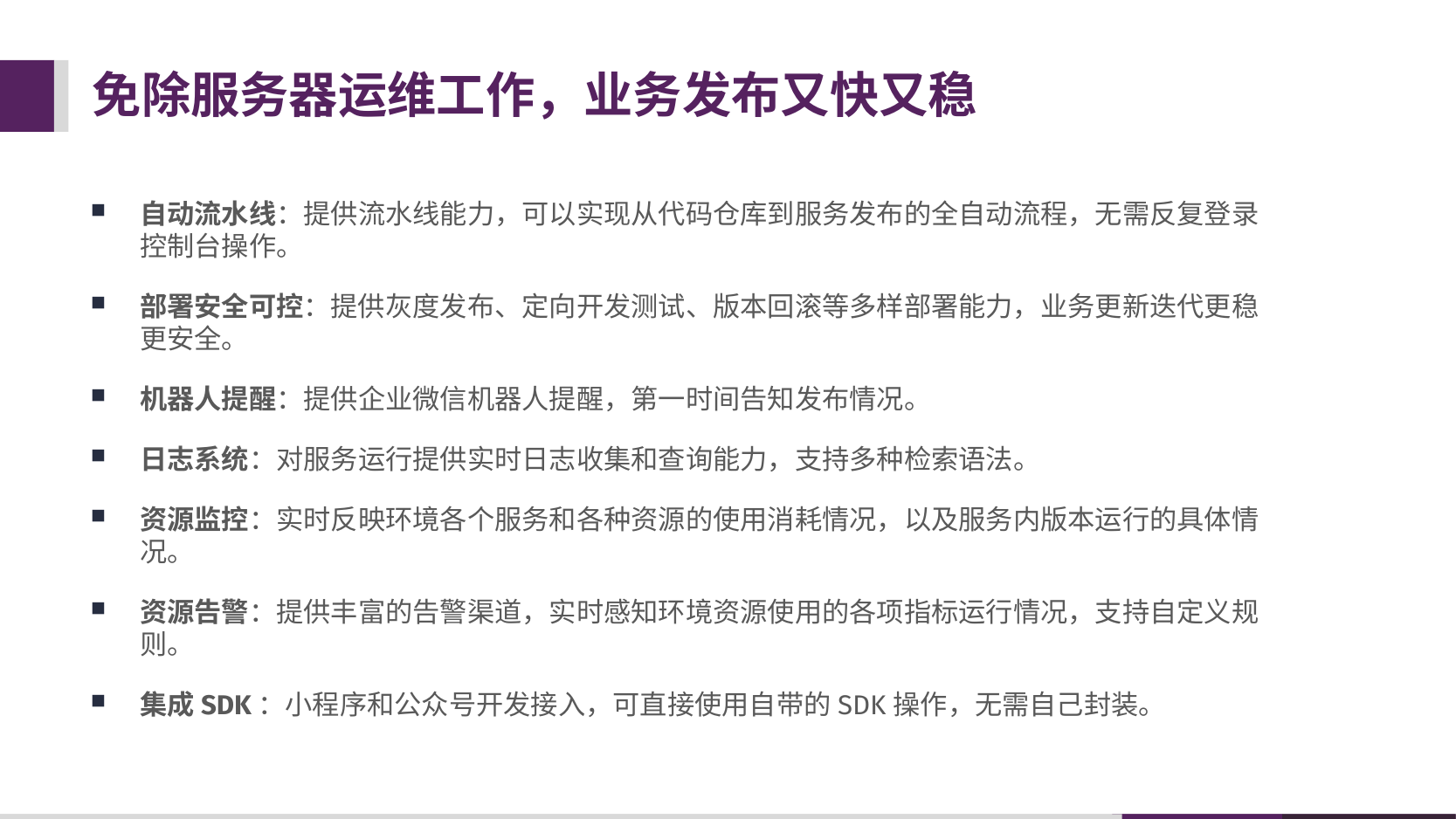

# 免除服务器运维工作，业务发布又快又稳
自动流水线：提供流水线能力，可以实现从代码仓库到服务发布的全自动流程，无需反复登录控制台操作。
部署安全可控：提供灰度发布、定向开发测试、版本回滚等多样部署能力，业务更新迭代更稳更安全。
机器人提醒：提供企业微信机器人提醒，第一时间告知发布情况。
日志系统：对服务运行提供实时日志收集和查询能力，支持多种检索语法。
资源监控：实时反映环境各个服务和各种资源的使用消耗情况，以及服务内版本运行的具体情况。
资源告警：提供丰富的告警渠道，实时感知环境资源使用的各项指标运行情况，支持自定义规则。
集成SDK：小程序和公众号开发接入，可直接使用自带的SDK操作，无需自己封装。